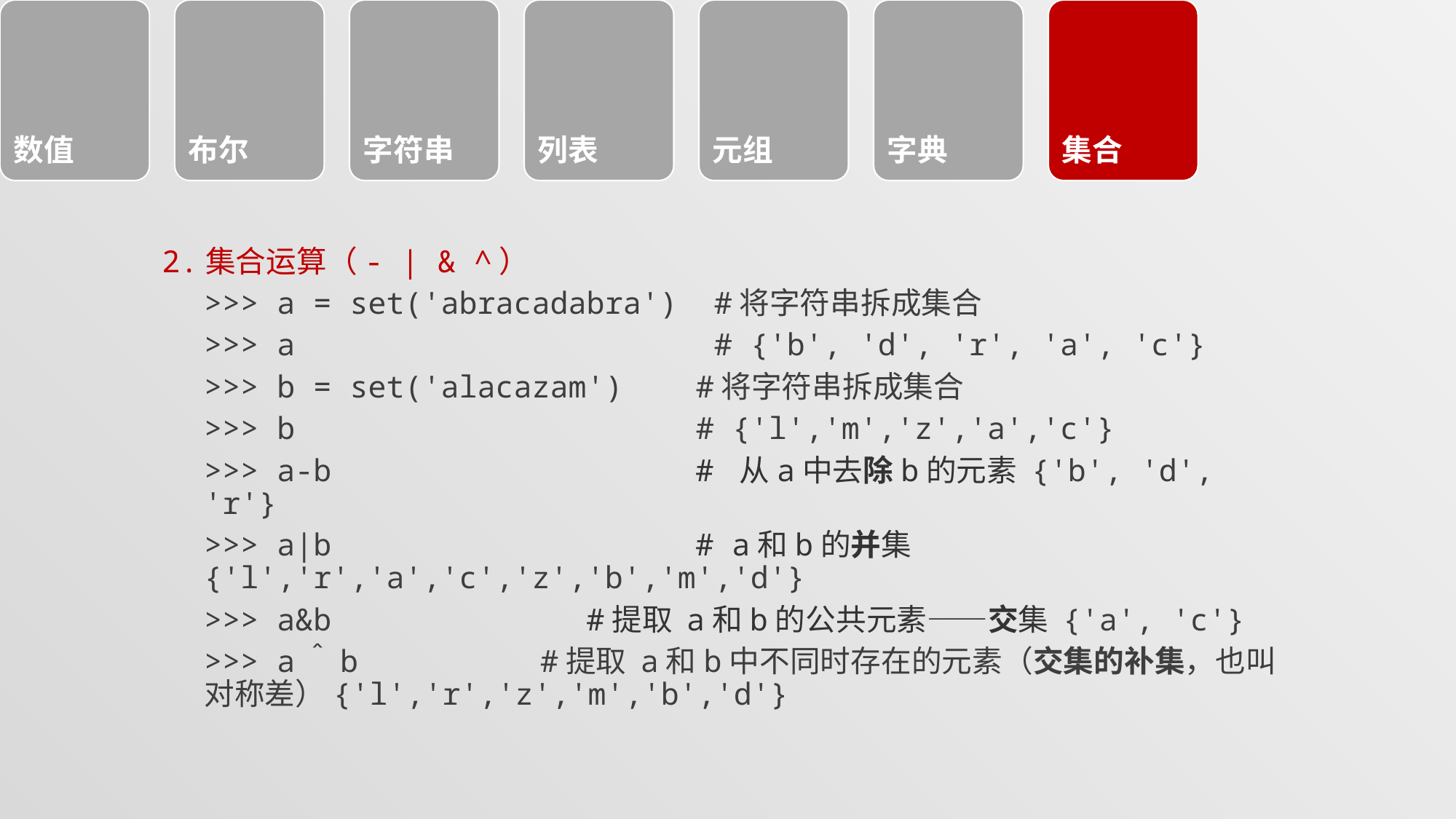

#
2.集合运算（- | & ^）
>>> a = set('abracadabra')  #将字符串拆成集合
>>> a                       # {'b', 'd', 'r', 'a', 'c'}
>>> b = set('alacazam')    #将字符串拆成集合
>>> b                      # {'l','m','z','a','c'}
>>> a-b                    # 从a中去除b的元素 {'b', 'd', 'r'}
>>> a|b                    # a和b的并集  {'l','r','a','c','z','b','m','d'}
>>> a&b              #提取 a和b的公共元素——交集 {'a', 'c'}
>>> a＾b          #提取 a和b中不同时存在的元素（交集的补集，也叫对称差）{'l','r','z','m','b','d'}